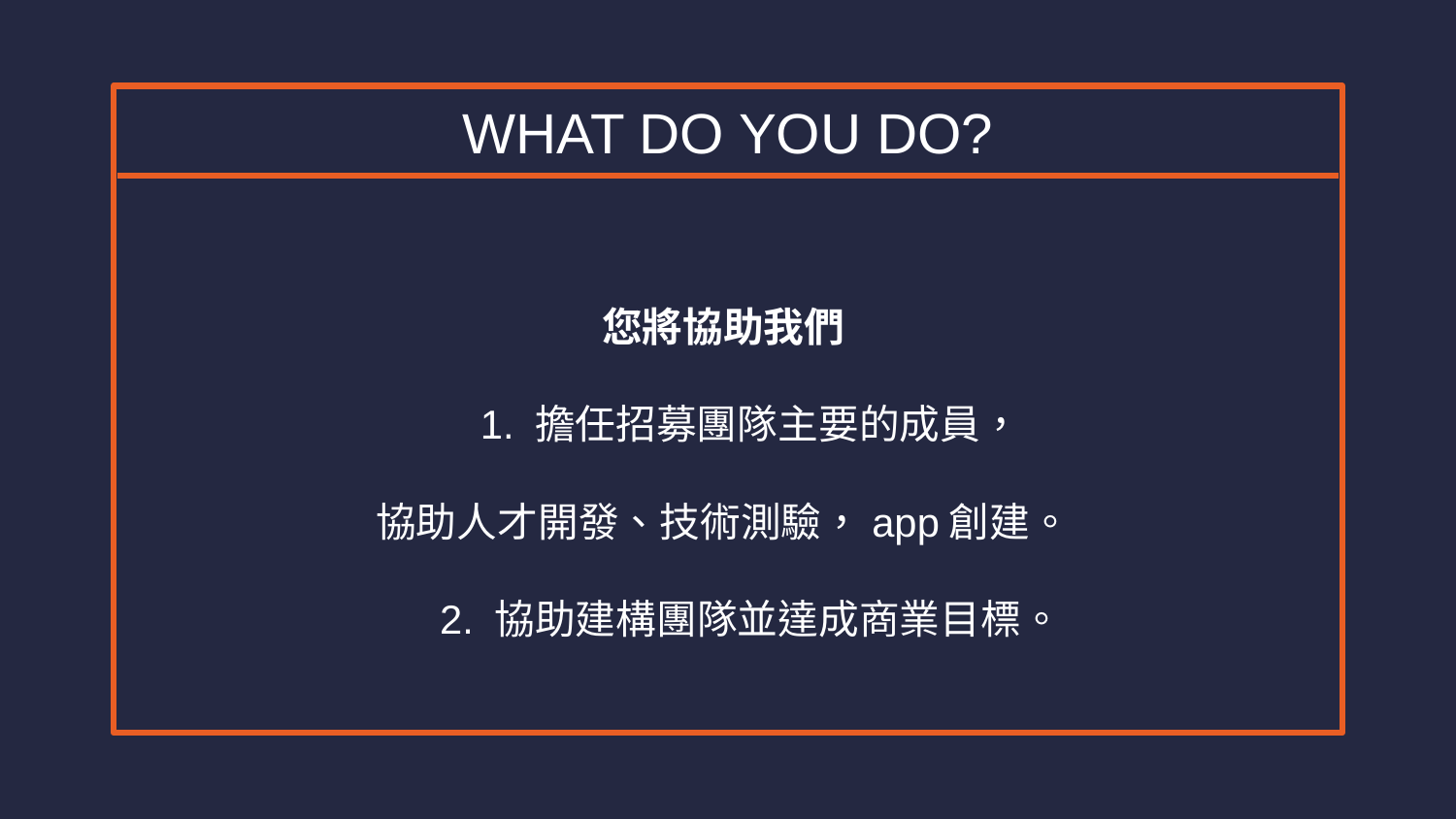

# WHAT DO YOU DO?
您將協助我們
﻿﻿1. 擔任招募團隊主要的成員，
協助人才開發、技術測驗，app創建。
﻿2. 協助建構團隊並達成商業目標。